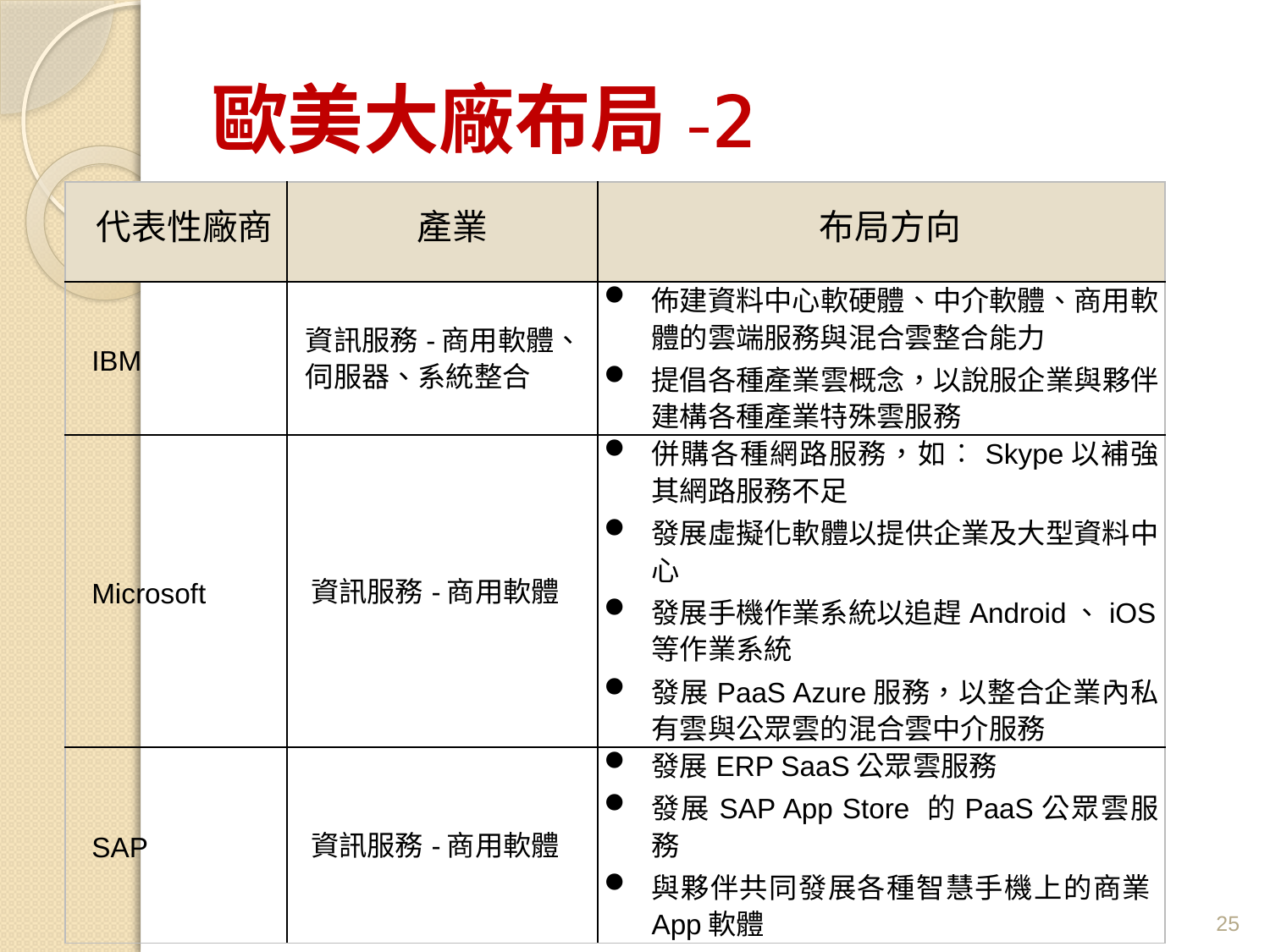

# 歐美大廠布局-2
| 代表性廠商 | 產業 | 布局方向 |
| --- | --- | --- |
| IBM | 資訊服務-商用軟體、伺服器、系統整合 | 佈建資料中心軟硬體、中介軟體、商用軟體的雲端服務與混合雲整合能力 提倡各種產業雲概念，以說服企業與夥伴建構各種產業特殊雲服務 |
| Microsoft | 資訊服務-商用軟體 | 併購各種網路服務，如︰Skype以補強其網路服務不足 發展虛擬化軟體以提供企業及大型資料中心 發展手機作業系統以追趕Android、iOS等作業系統 發展PaaS Azure服務，以整合企業內私有雲與公眾雲的混合雲中介服務 |
| SAP | 資訊服務-商用軟體 | 發展ERP SaaS公眾雲服務 發展SAP App Store 的PaaS公眾雲服務 與夥伴共同發展各種智慧手機上的商業App軟體 |
25